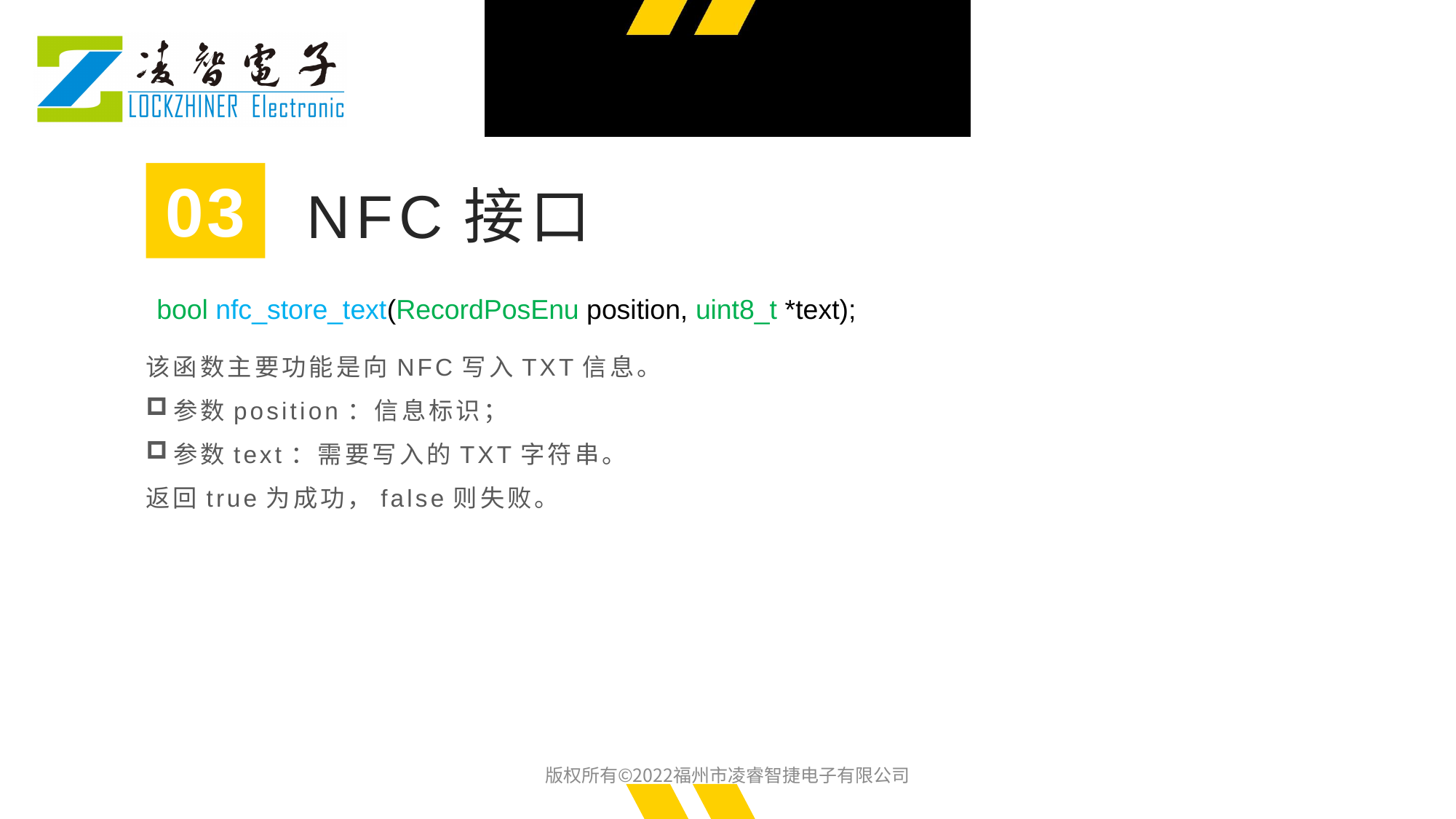

03
NFC接口
bool nfc_store_text(RecordPosEnu position, uint8_t *text);
该函数主要功能是向NFC写入TXT信息。
参数position：信息标识；
参数text：需要写入的TXT字符串。
返回true为成功，false则失败。
版权所有©2022福州市凌睿智捷电子有限公司
9